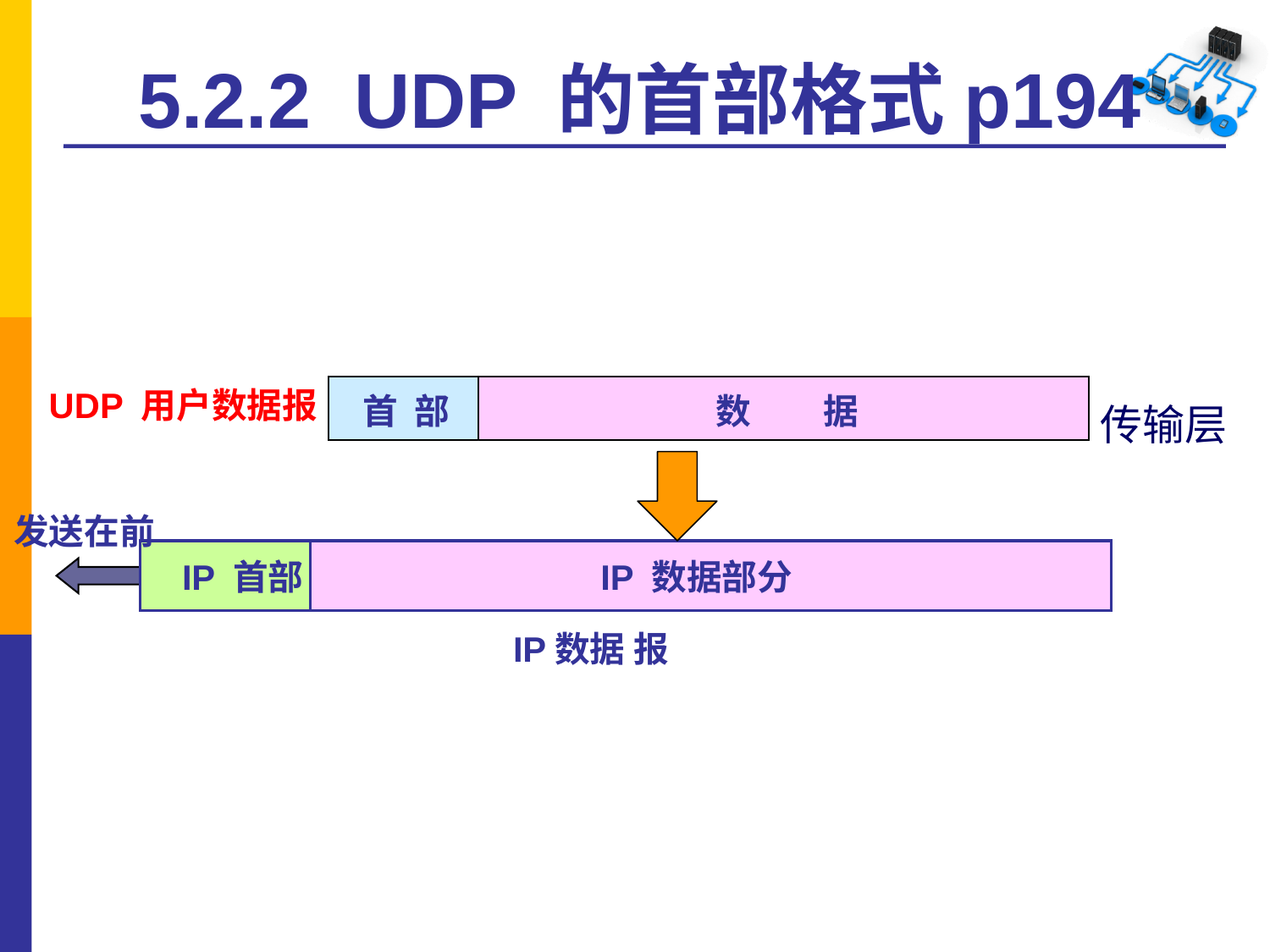

# 5.2.2  UDP 的首部格式p194
UDP 用户数据报

首  部
数         据
传输层

发送在前

IP 首部
IP 数据部分

IP数据 报